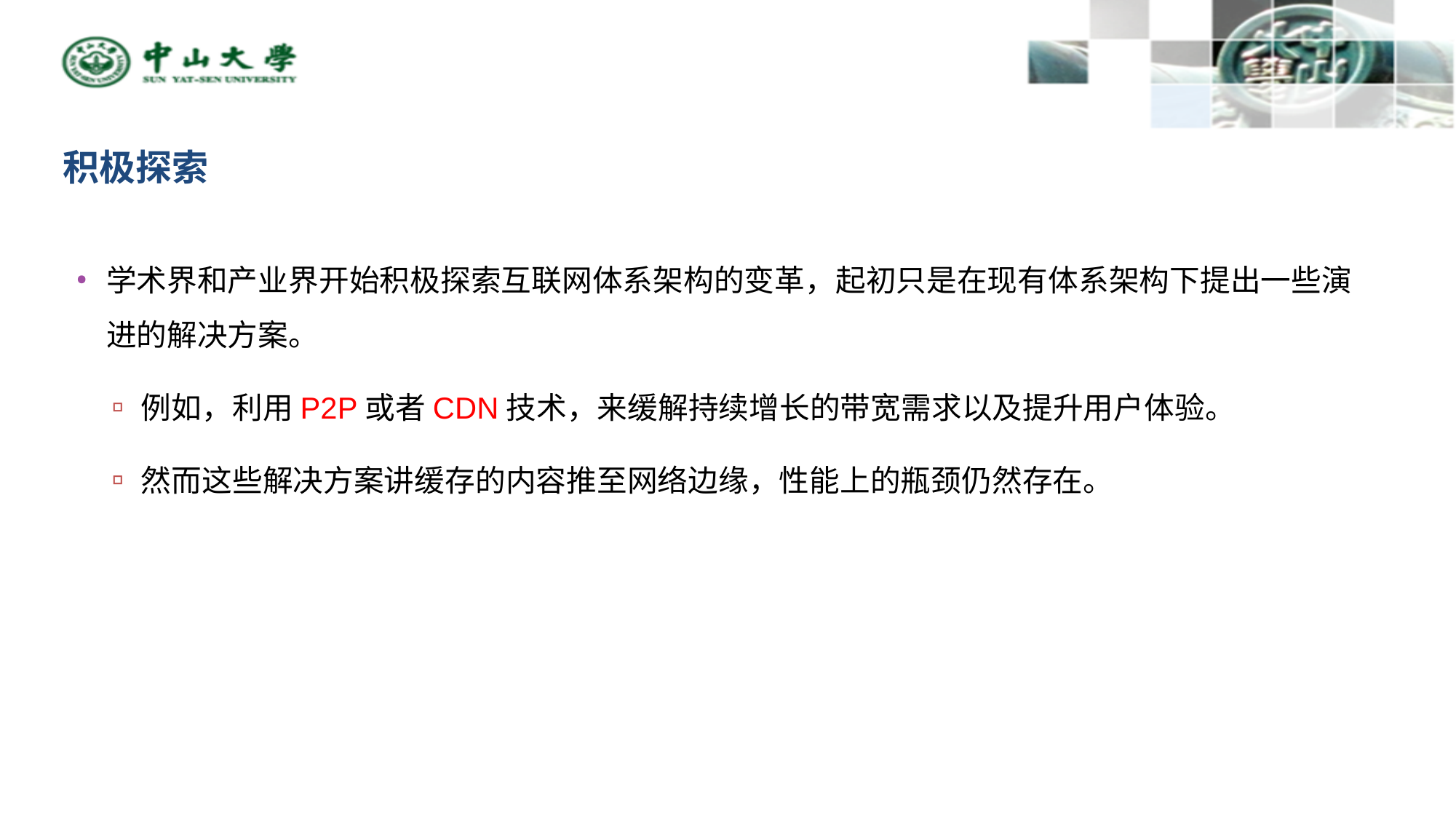

3
# 积极探索
学术界和产业界开始积极探索互联网体系架构的变革，起初只是在现有体系架构下提出一些演进的解决方案。
例如，利用P2P或者CDN技术，来缓解持续增长的带宽需求以及提升用户体验。
然而这些解决方案讲缓存的内容推至网络边缘，性能上的瓶颈仍然存在。